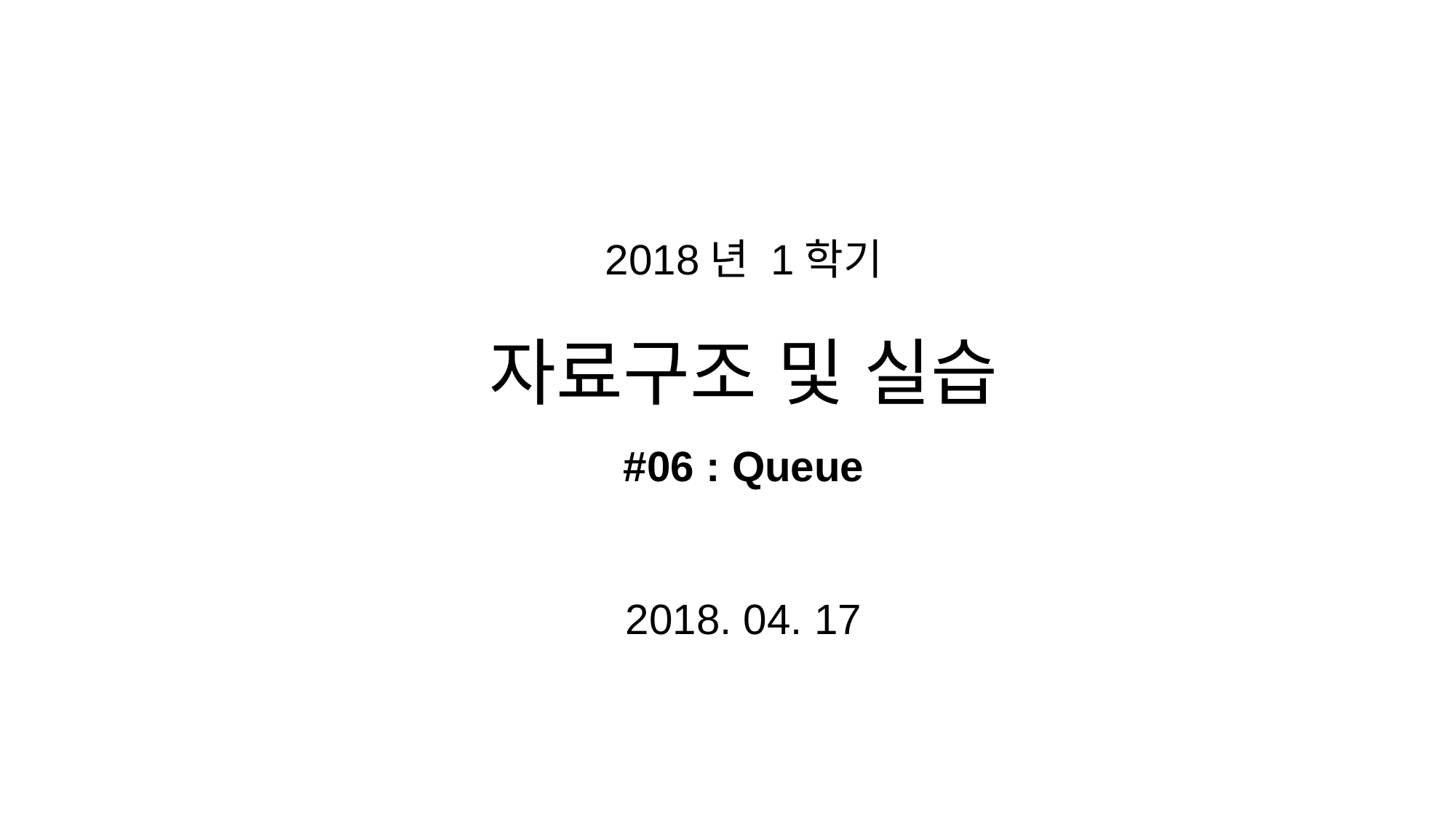

# 2018년 1학기 자료구조 및 실습 #06 : Queue 2018. 04. 17